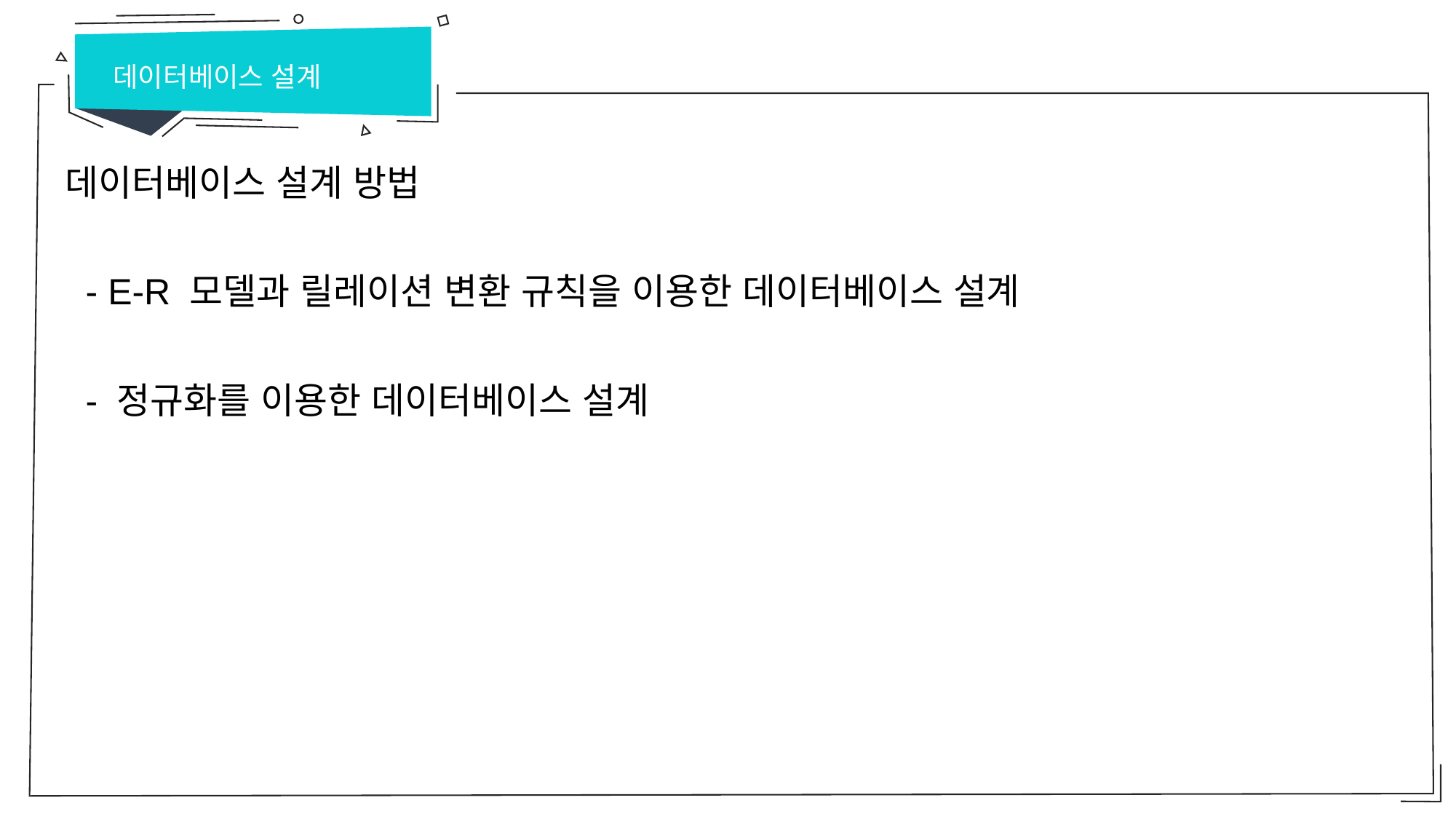

데이터베이스 설계
데이터베이스 설계 방법

  - E-R 모델과 릴레이션 변환 규칙을 이용한 데이터베이스 설계

  - 정규화를 이용한 데이터베이스 설계